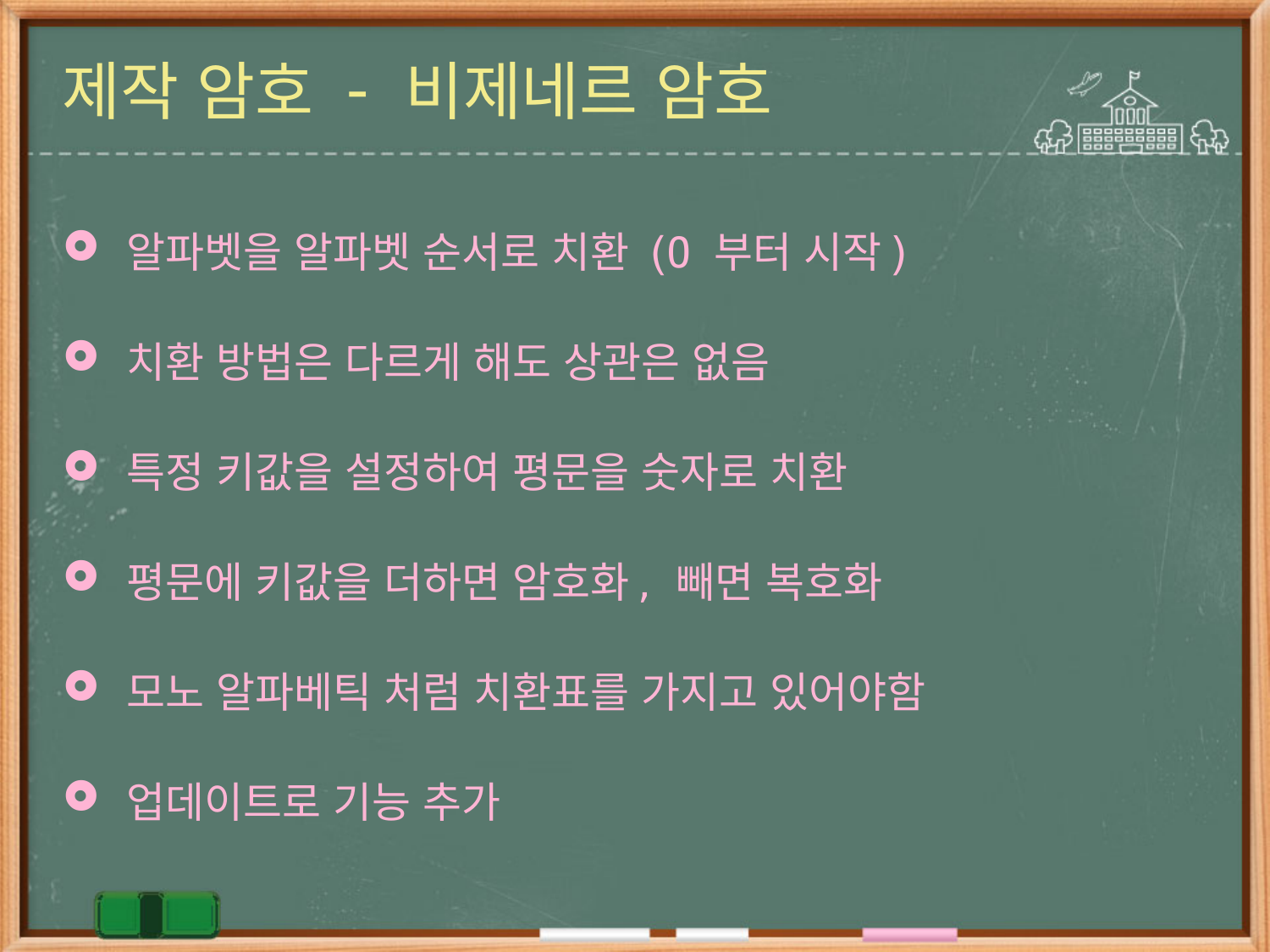

# 제작 암호 - 비제네르 암호
 알파벳을 알파벳 순서로 치환 (0 부터 시작)
 치환 방법은 다르게 해도 상관은 없음
 특정 키값을 설정하여 평문을 숫자로 치환
 평문에 키값을 더하면 암호화, 빼면 복호화
 모노 알파베틱 처럼 치환표를 가지고 있어야함
 업데이트로 기능 추가